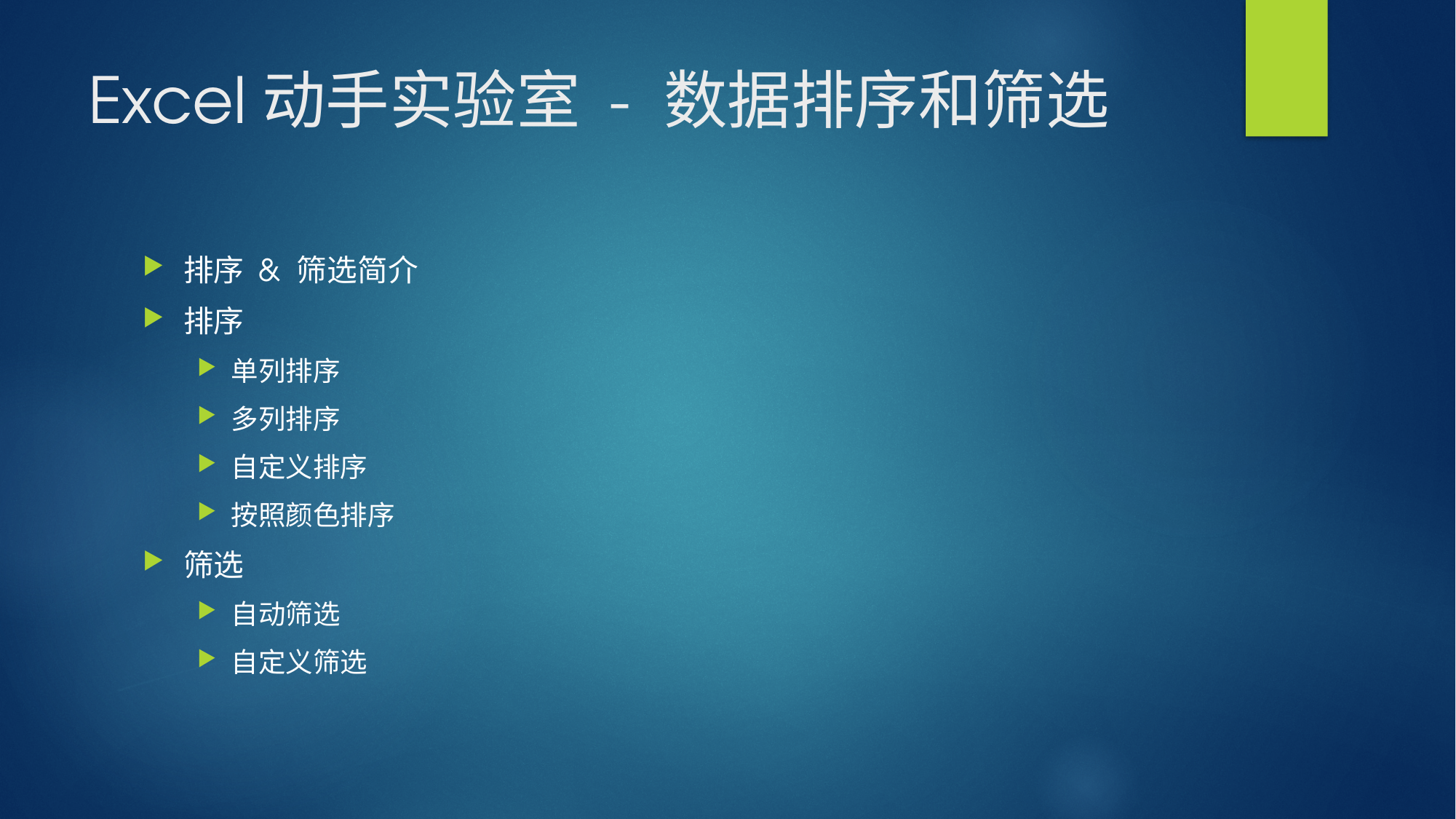

# Excel动手实验室 - 数据排序和筛选
排序 & 筛选简介
排序
单列排序
多列排序
自定义排序
按照颜色排序
筛选
自动筛选
自定义筛选